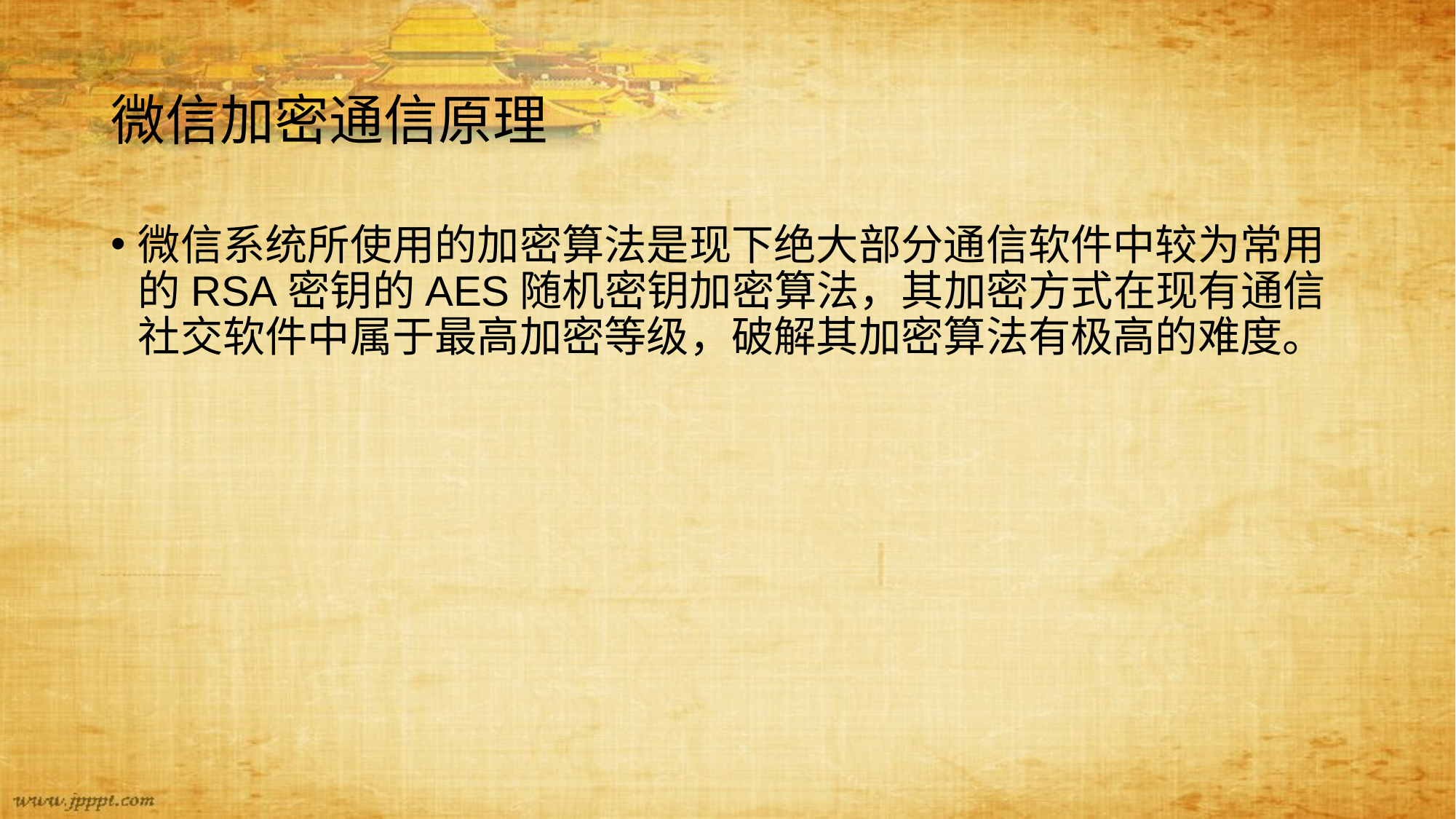

# 微信加密通信原理
微信系统所使用的加密算法是现下绝大部分通信软件中较为常用的RSA密钥的AES随机密钥加密算法，其加密方式在现有通信社交软件中属于最高加密等级，破解其加密算法有极高的难度。